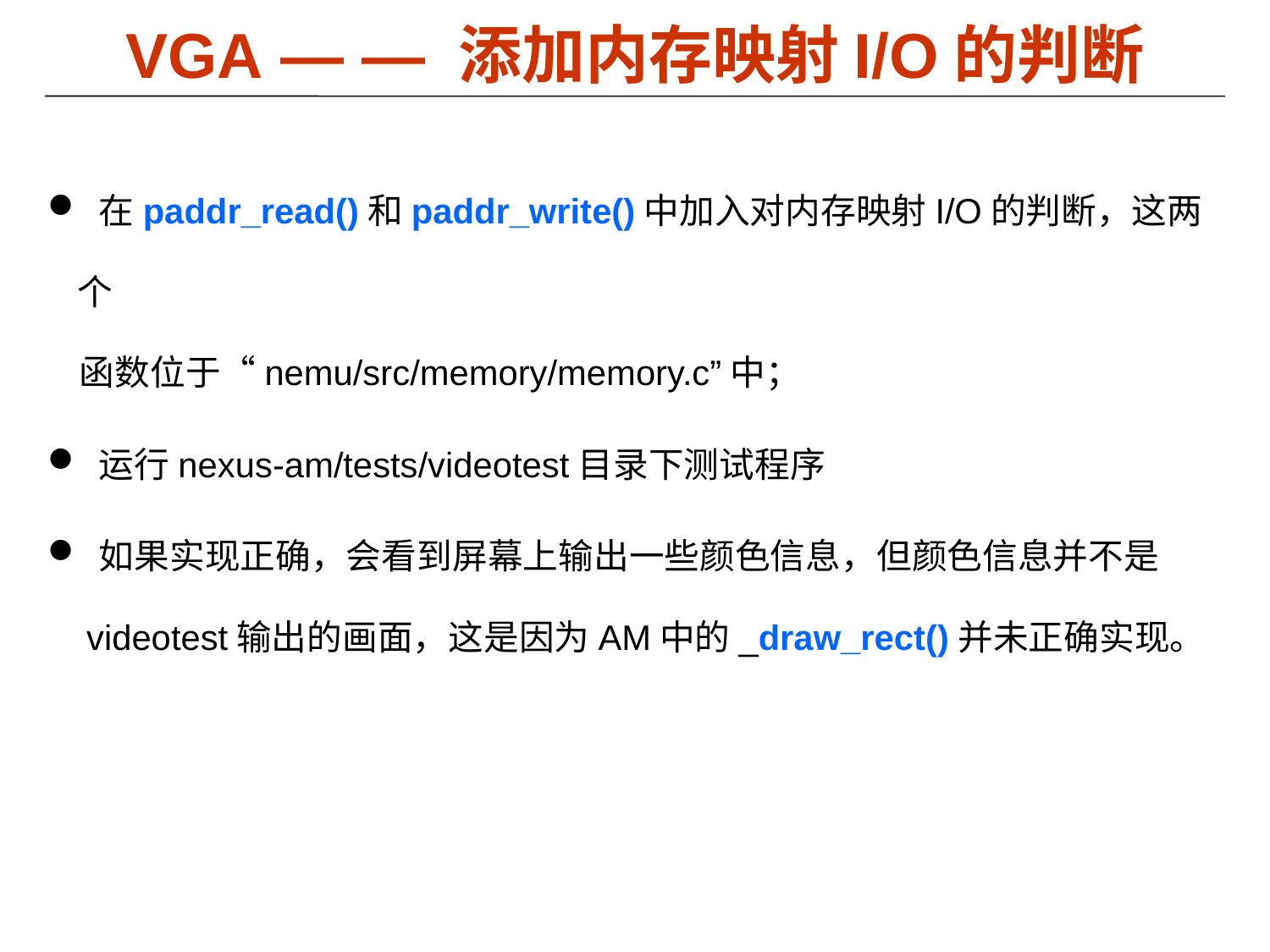

# VGA — — 添加内存映射I/O的判断
 在paddr_read()和paddr_write()中加入对内存映射I/O的判断，这两个
   函数位于“nemu/src/memory/memory.c”中；
 运行nexus-am/tests/videotest目录下测试程序
 如果实现正确，会看到屏幕上输出一些颜色信息，但颜色信息并不是
    videotest输出的画面，这是因为AM中的_draw_rect()并未正确实现。